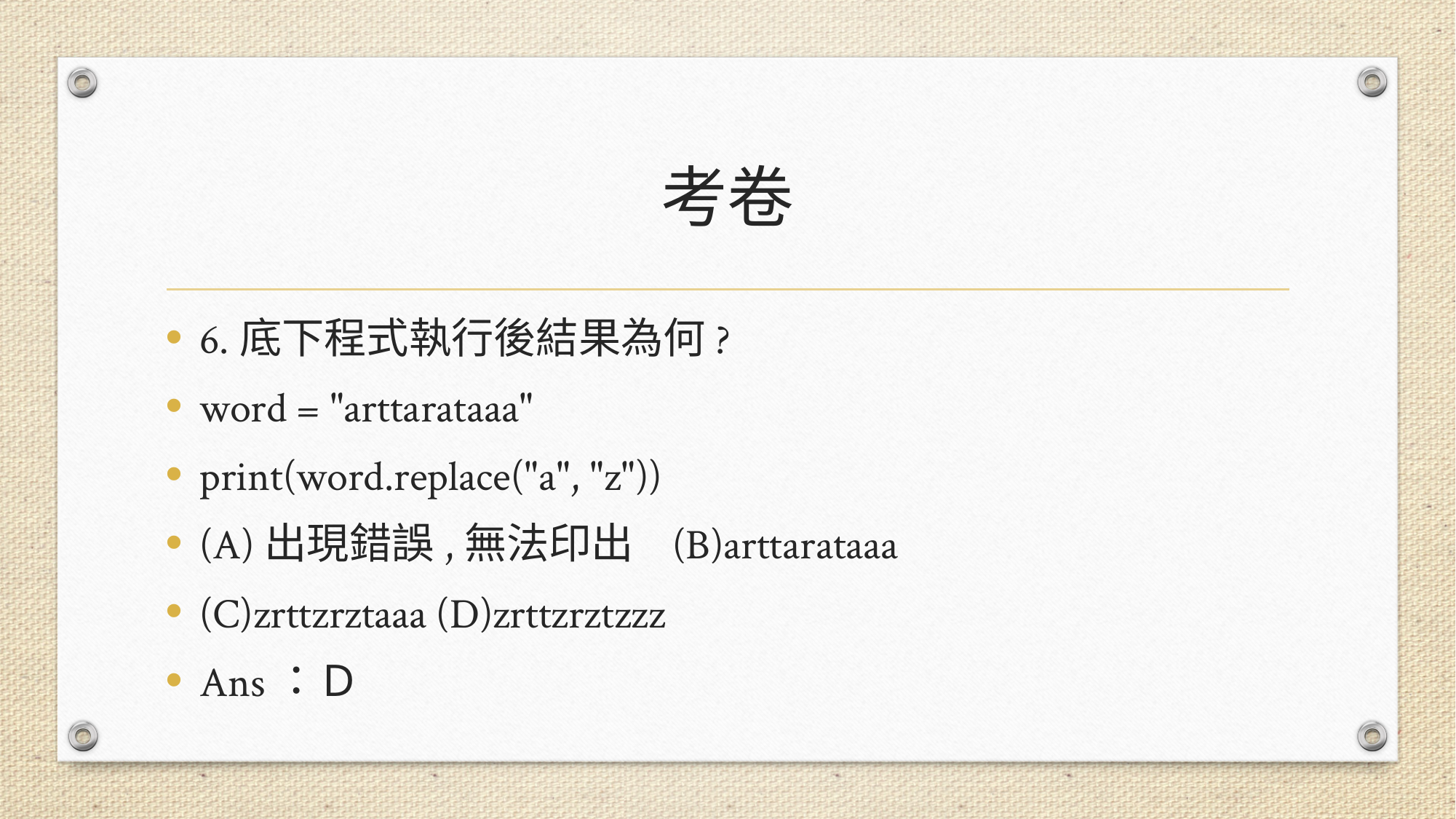

# 考卷
6.底下程式執行後結果為何?
word = "arttarataaa"
print(word.replace("a", "z"))
(A)出現錯誤,無法印出   (B)arttarataaa
(C)zrttzrztaaa (D)zrttzrztzzz
Ans：Ｄ